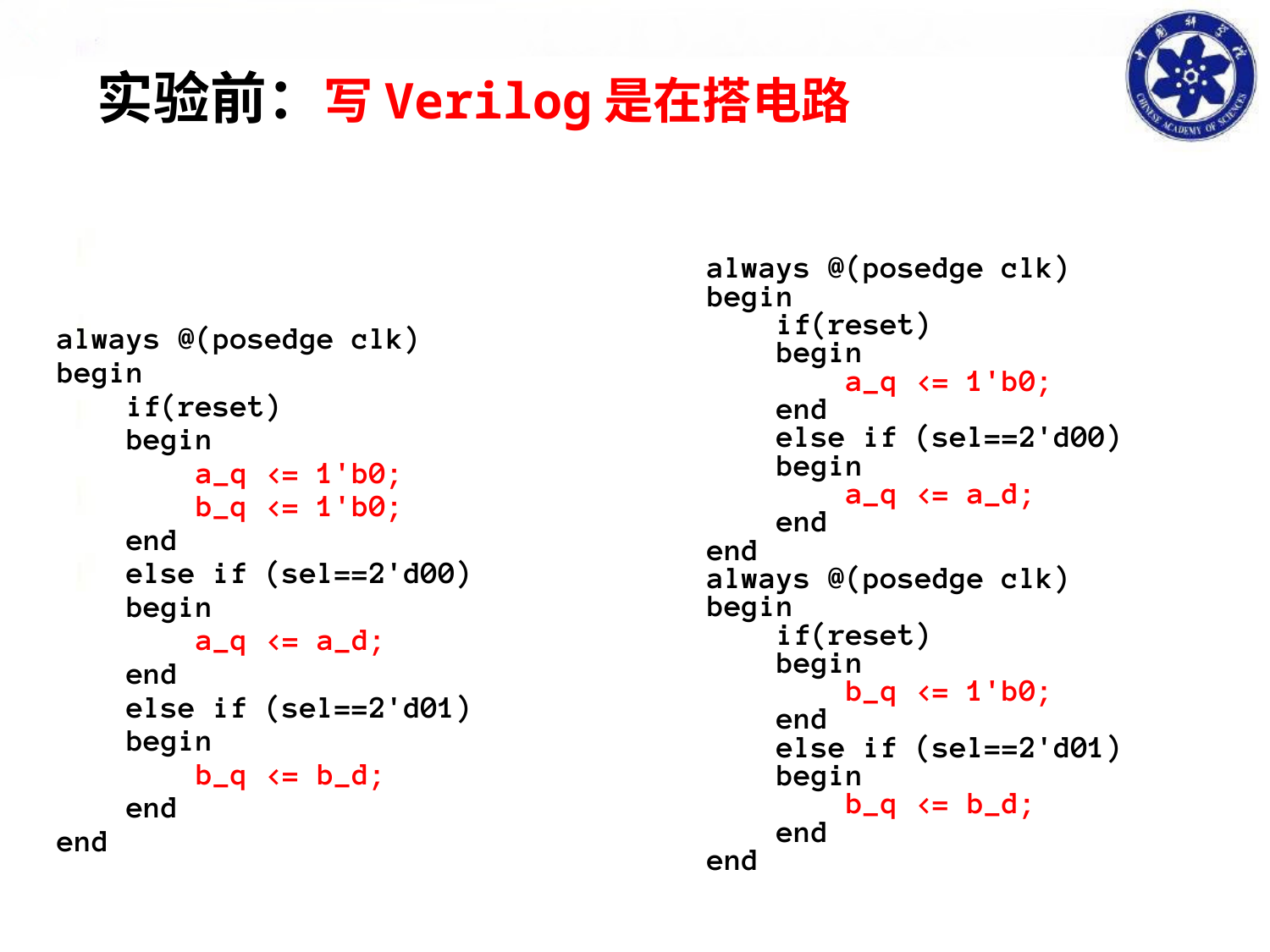

实验前：写Verilog是在搭电路
always @(posedge clk)
begin
    if(reset)
    begin
        a_q <= 1'b0;
    end
    else if (sel==2'd00)
    begin
        a_q <= a_d;
    end
end
always @(posedge clk)
begin
    if(reset)
    begin
        b_q <= 1'b0;
    end
    else if (sel==2'd01)
    begin
        b_q <= b_d;
    end
end

always @(posedge clk)
begin
    if(reset)
    begin
        a_q <= 1'b0;
        b_q <= 1'b0;
    end
    else if (sel==2'd00)
    begin
        a_q <= a_d;
    end
    else if (sel==2'd01)
    begin
        b_q <= b_d;
    end
end